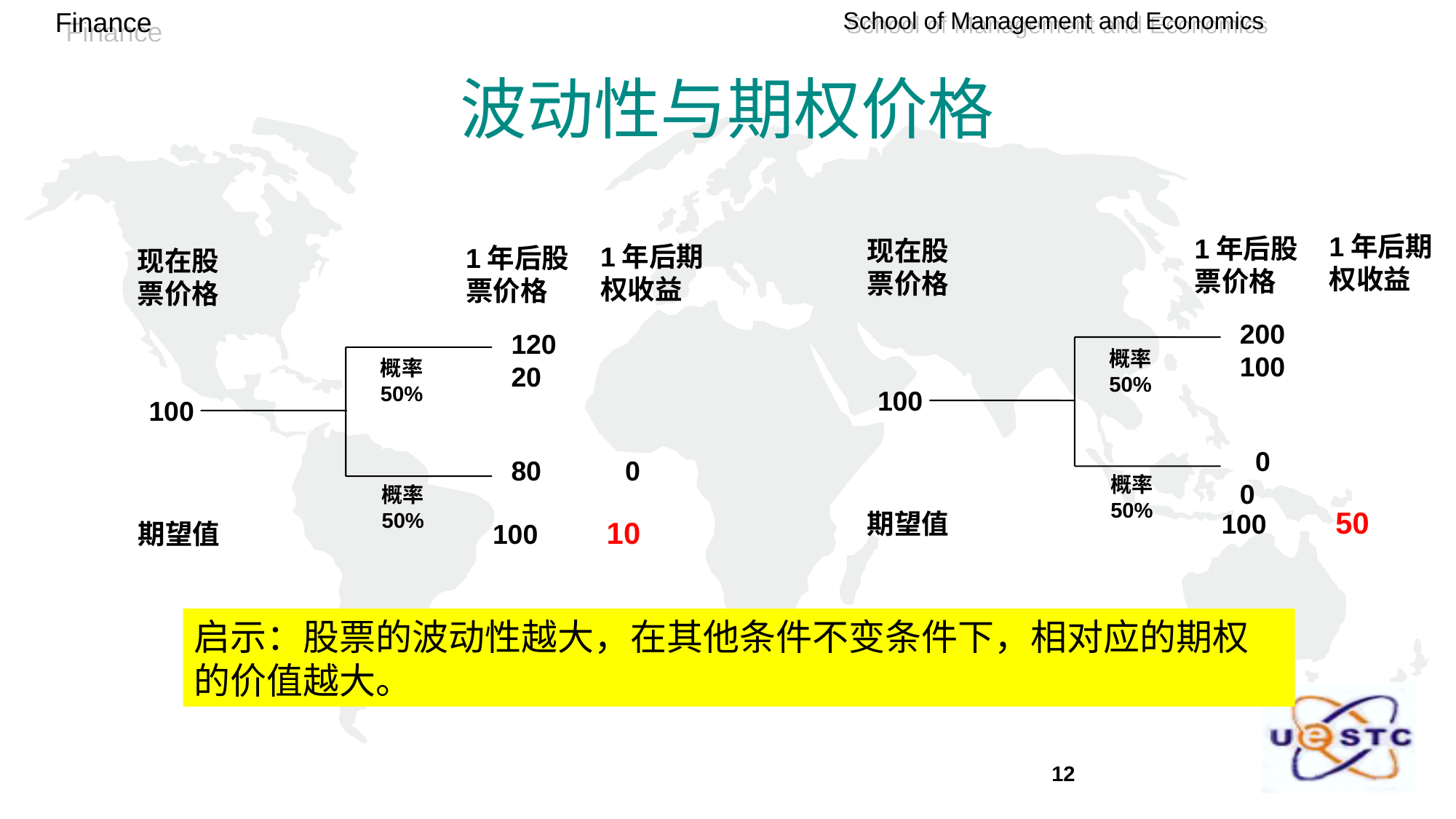

# 波动性与期权价格
1年后期权收益
1年后股票价格
现在股票价格
1年后期权收益
1年后股票价格
现在股票价格
200         100

120         20

概率50%

概率50%
100
100

  0             0
80           0

概率50%

概率50%
期望值                                           100         50
期望值                                           100         10
启示：股票的波动性越大，在其他条件不变条件下，相对应的期权的价值越大。